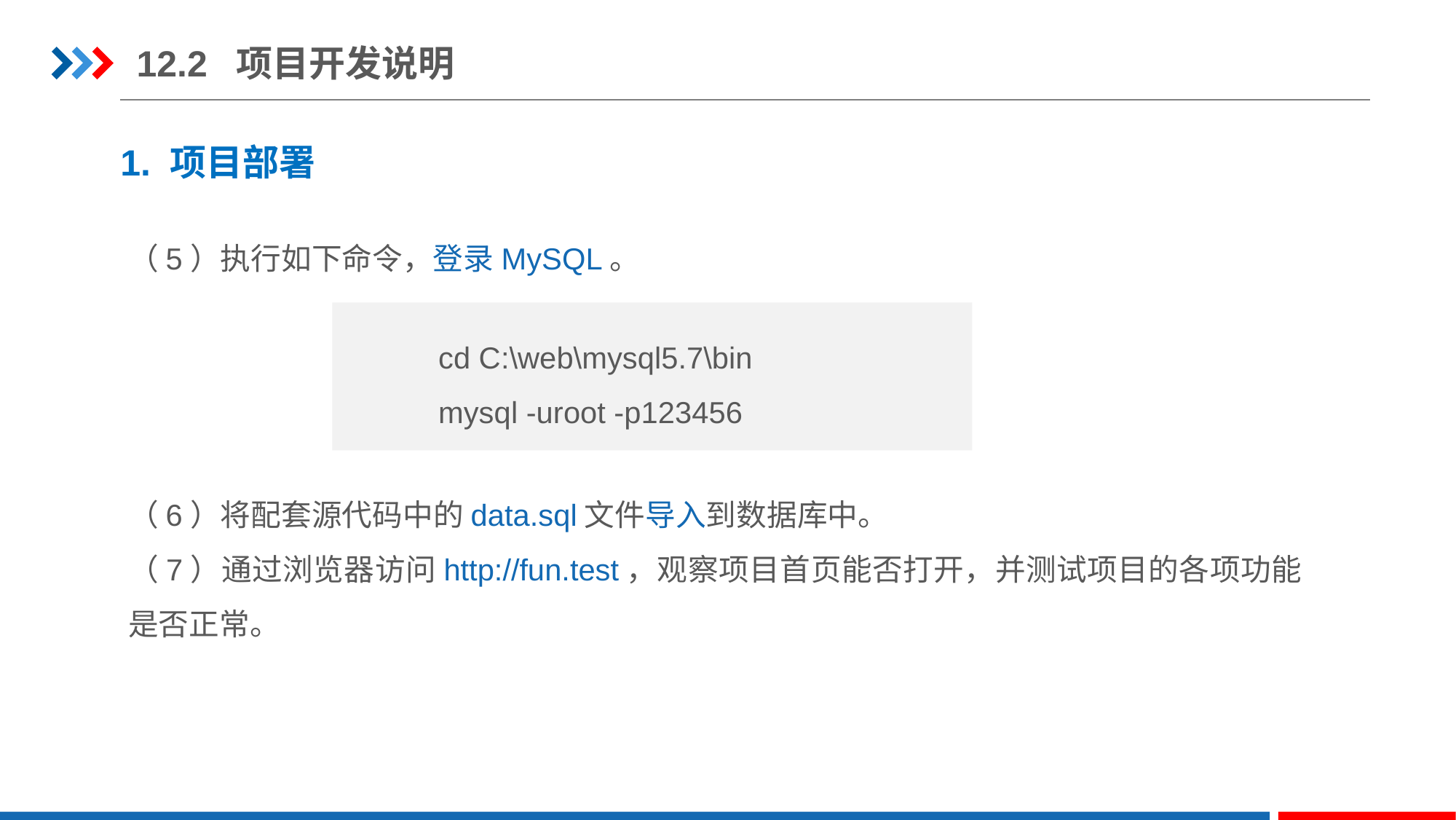

12.2  项目开发说明
1. 项目部署
（5）执行如下命令，登录MySQL。

（6）将配套源代码中的data.sql文件导入到数据库中。
（7）通过浏览器访问http://fun.test，观察项目首页能否打开，并测试项目的各项功能是否正常。

cd C:\web\mysql5.7\bin
mysql -uroot -p123456